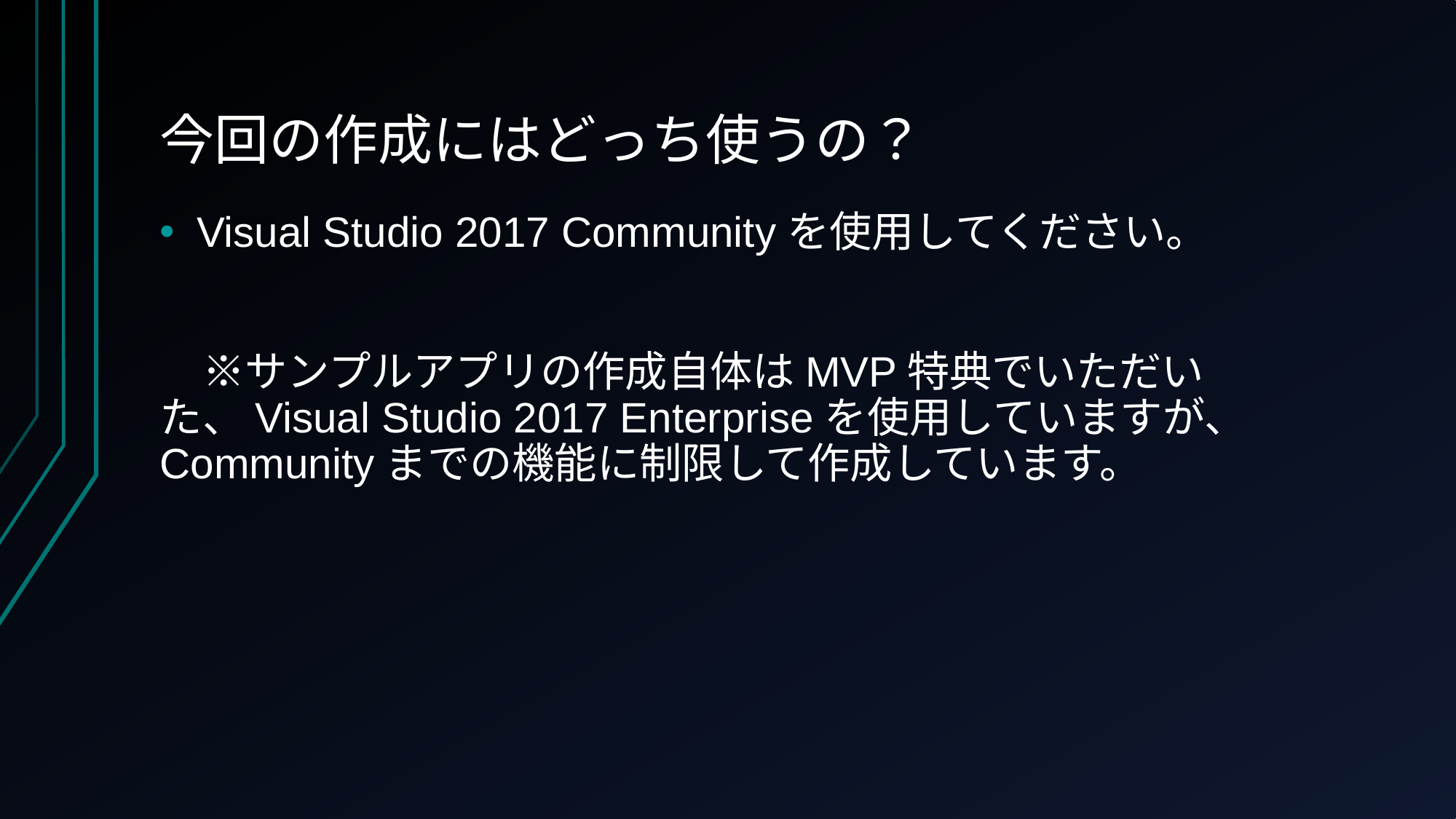

# 今回の作成にはどっち使うの？
Visual Studio 2017 Communityを使用してください。

　※サンプルアプリの作成自体はMVP特典でいただいた、Visual Studio 2017 Enterpriseを使用していますが、 Communityまでの機能に制限して作成しています。